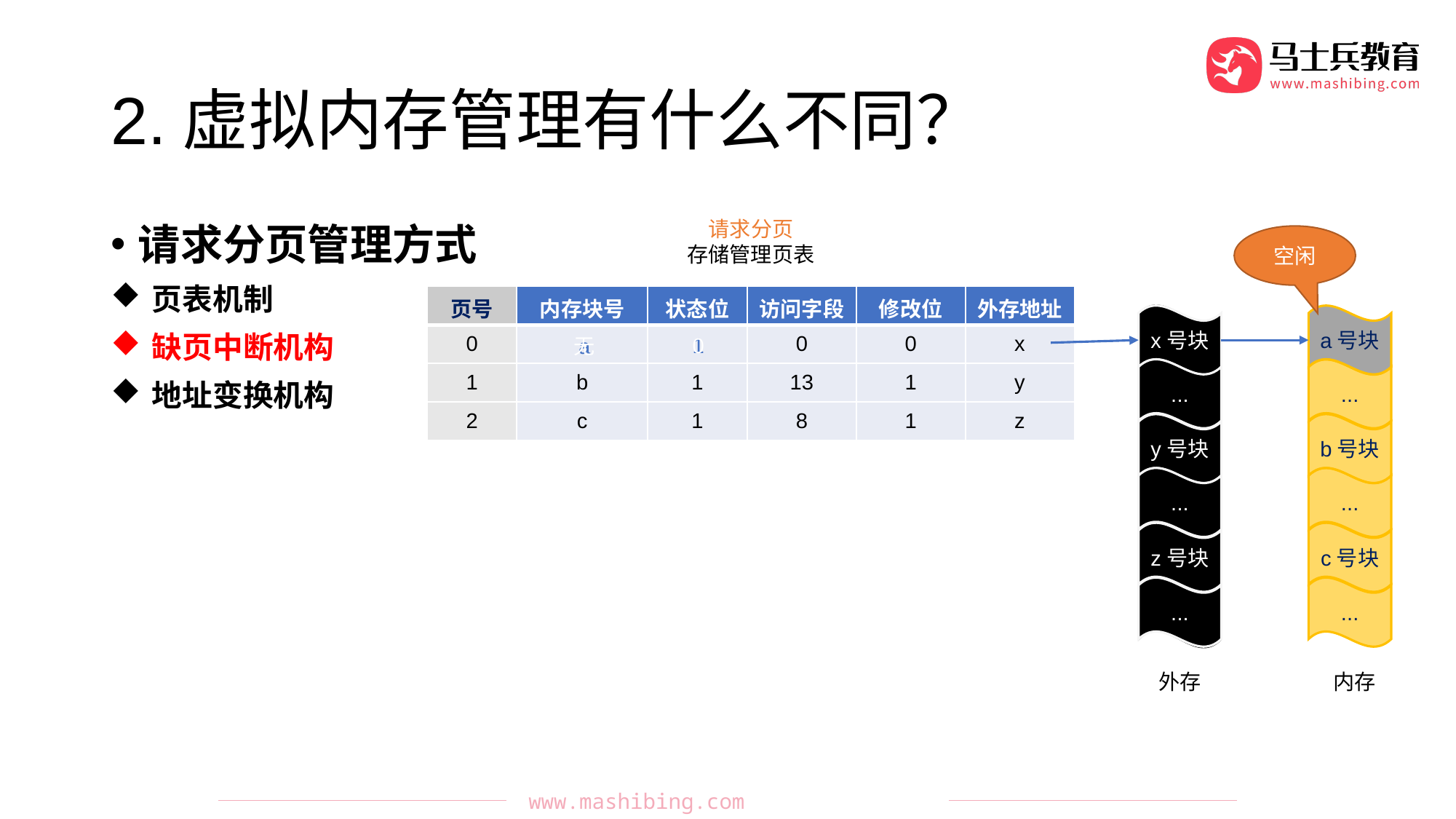

# 2.虚拟内存管理有什么不同？
请求分页
存储管理页表
请求分页管理方式
页表机制
缺页中断机构
地址变换机构
空闲
| 页号 | 内存块号 | 状态位 | 访问字段 | 修改位 | 外存地址 |
| --- | --- | --- | --- | --- | --- |
| 0 |  |  | 0 | 0 | x |
| 1 | b | 1 | 13 | 1 | y |
| 2 | c | 1 | 8 | 1 | z |

x号块
...
y号块
...
z号块
...

a号块
...
b号块
...
c号块
...
1
0
a
无
外存
内存